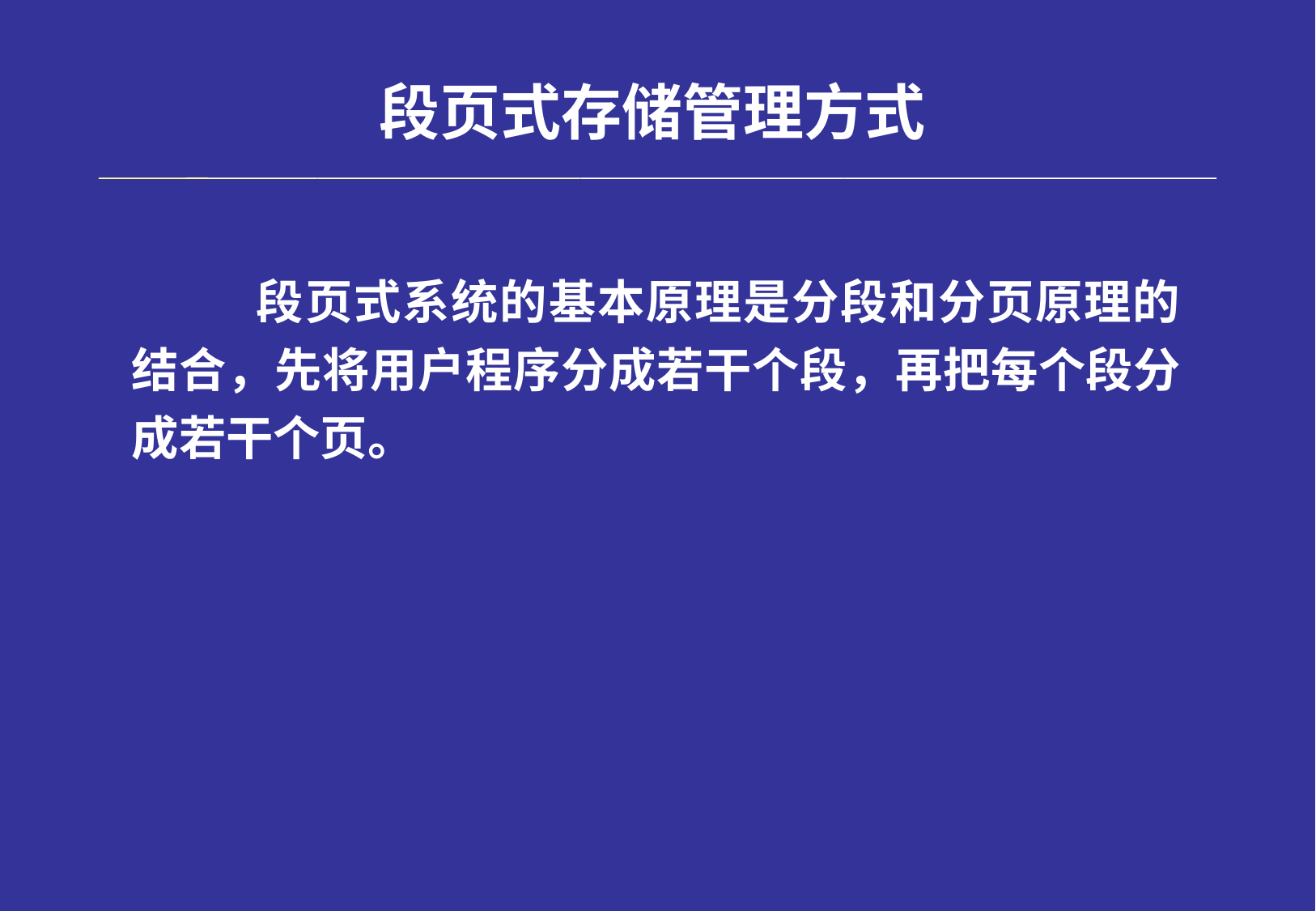

# 段页式存储管理方式
		段页式系统的基本原理是分段和分页原理的结合，先将用户程序分成若干个段，再把每个段分成若干个页。